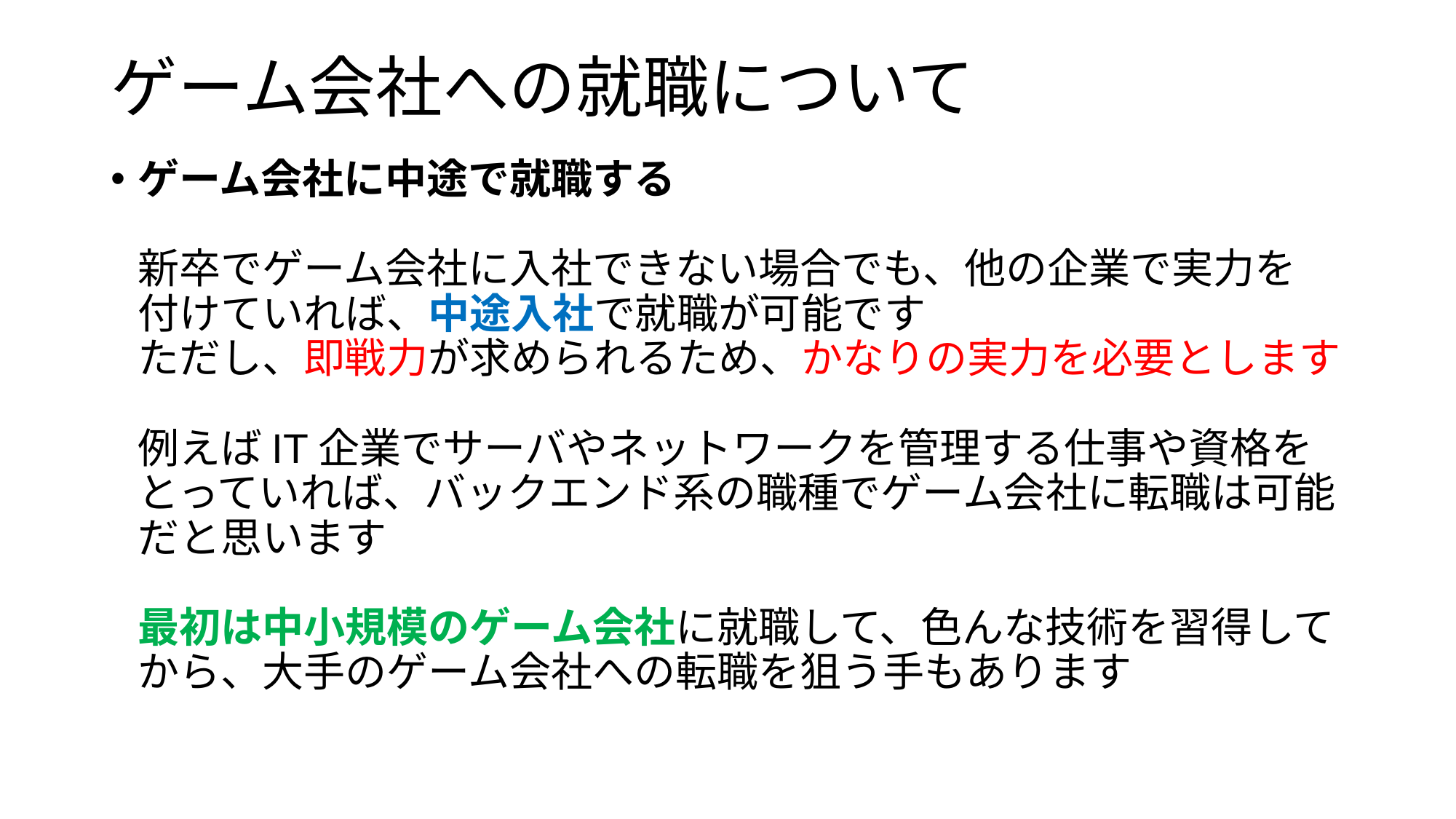

# ゲーム会社への就職について
ゲーム会社に中途で就職する
新卒でゲーム会社に入社できない場合でも、他の企業で実力を
付けていれば、中途入社で就職が可能です
ただし、即戦力が求められるため、かなりの実力を必要とします
例えばIT企業でサーバやネットワークを管理する仕事や資格をとっていれば、バックエンド系の職種でゲーム会社に転職は可能だと思います
最初は中小規模のゲーム会社に就職して、色んな技術を習得してから、大手のゲーム会社への転職を狙う手もあります